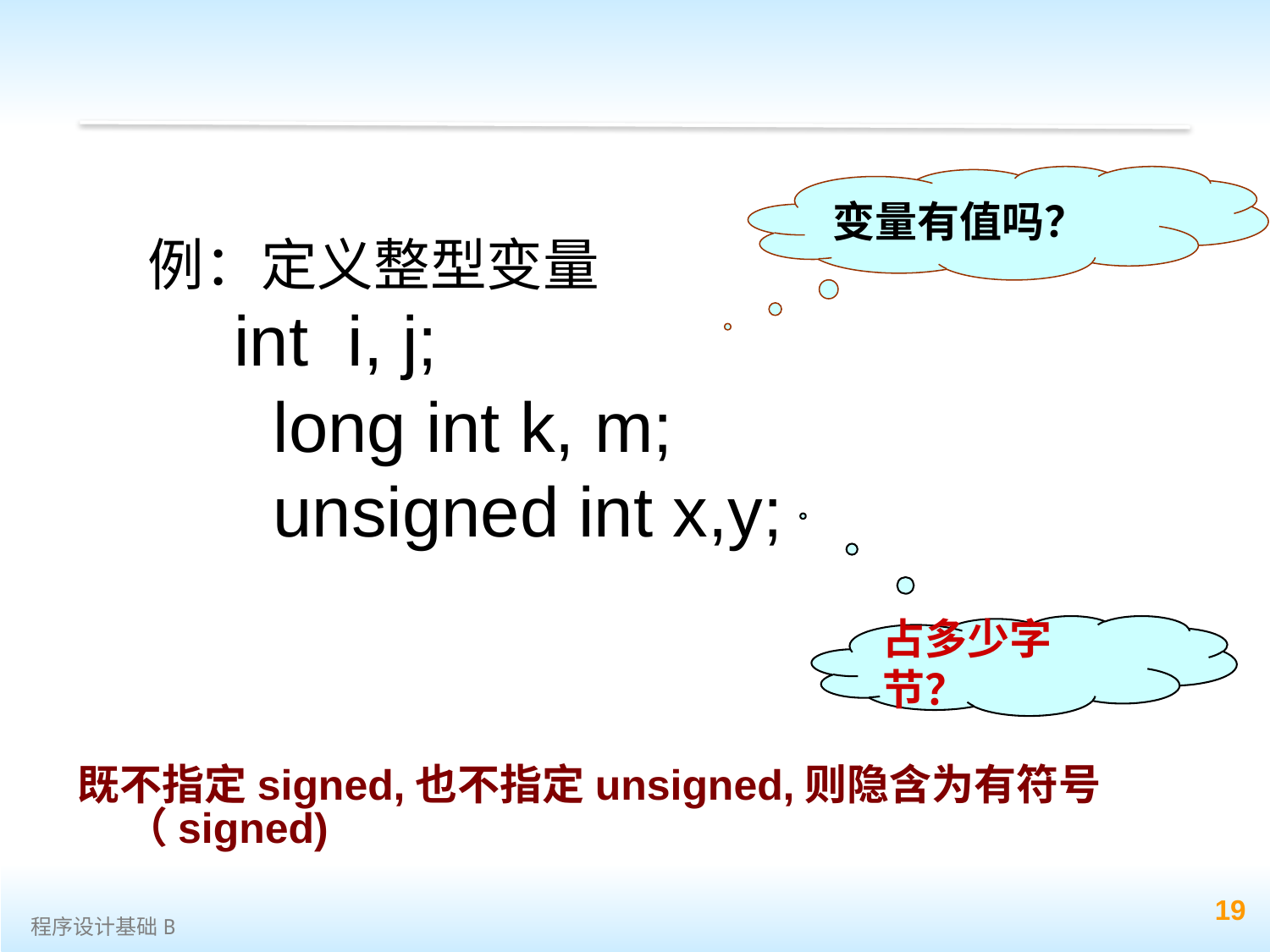

变量有值吗？
例：定义整型变量
    int  i, j;
 long int k, m;
 unsigned int x,y;

占多少字节？
既不指定signed,也不指定unsigned,则隐含为有符号（signed)
 19